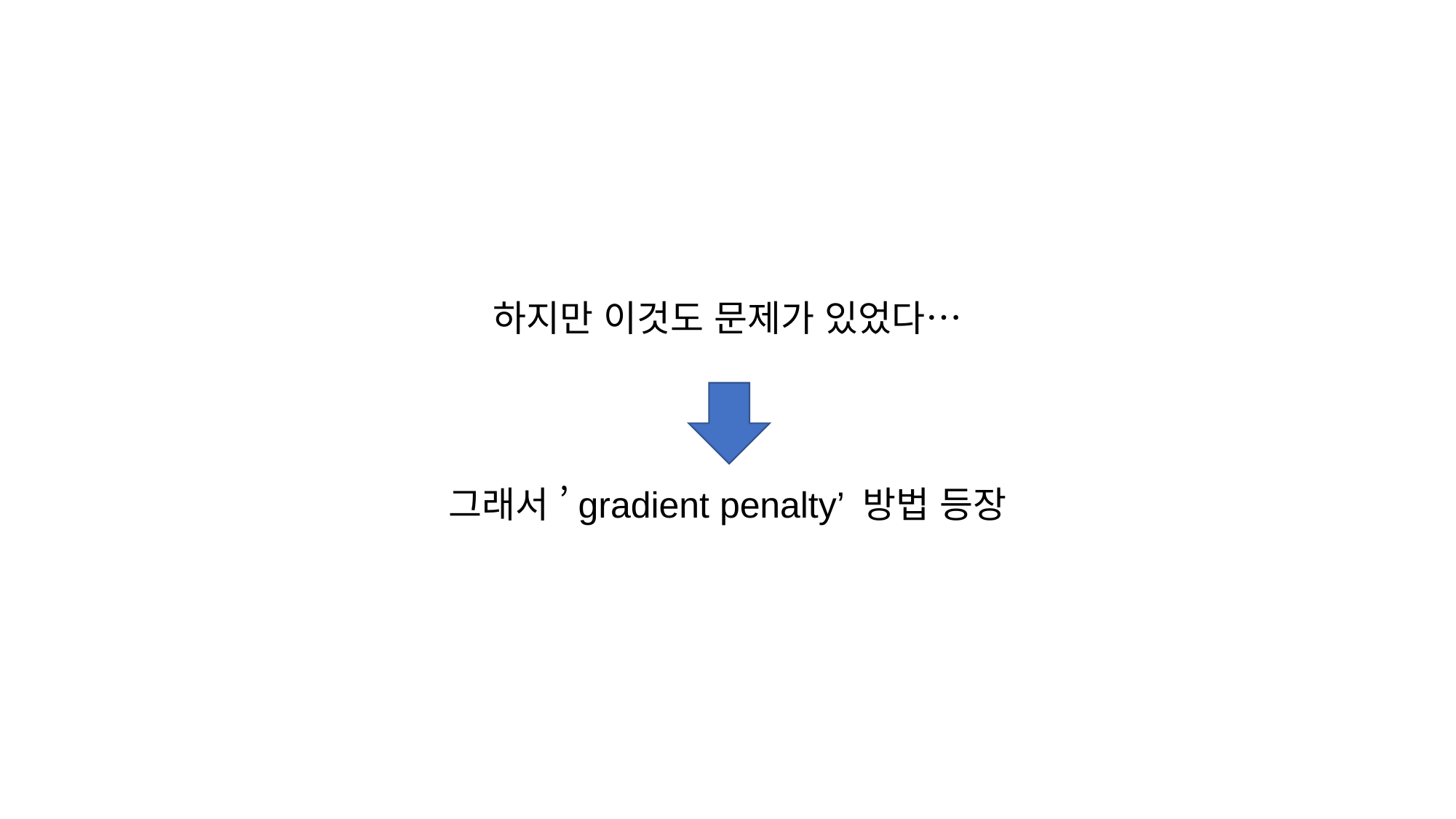

하지만 이것도 문제가 있었다…

그래서 ’gradient penalty’ 방법 등장